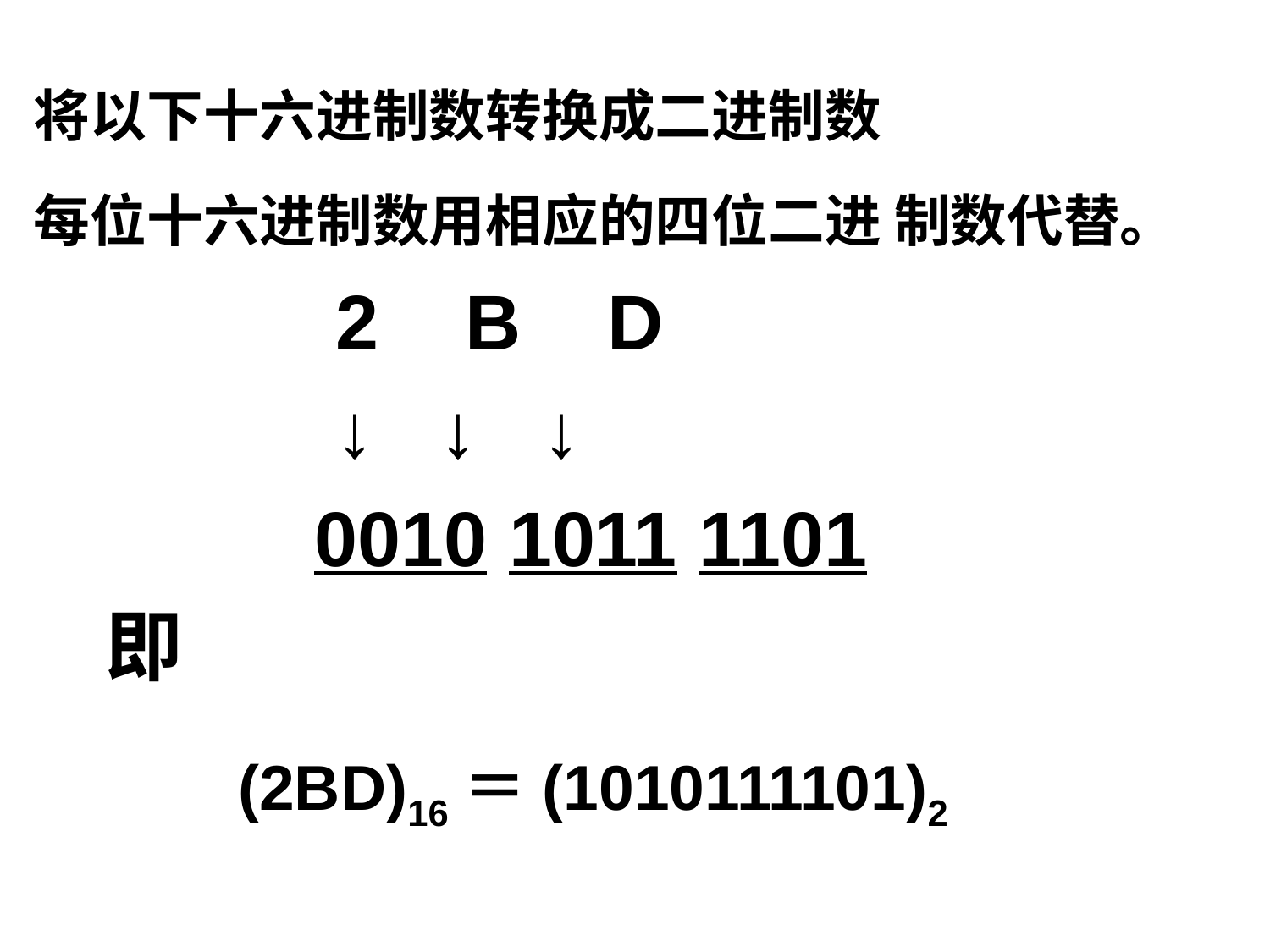

将以下十六进制数转换成二进制数
每位十六进制数用相应的四位二进 制数代替。
              2    B    D
              ↓   ↓   ↓
             0010 1011 1101
   即
  (2BD)16＝(1010111101)2